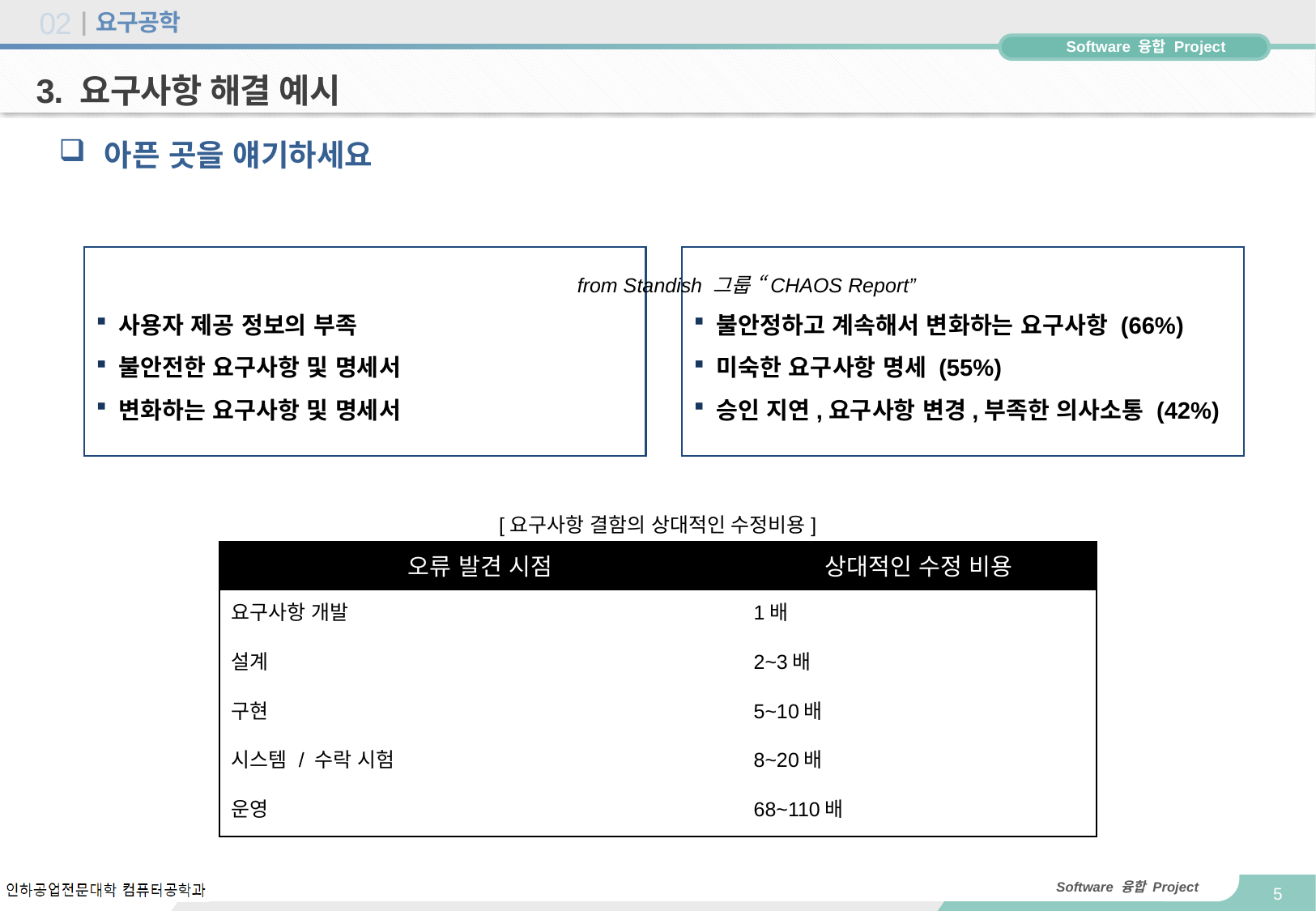

# 요구공학
02
3. 요구사항 해결 예시
아픈 곳을 얘기하세요

from Standish 그룹 “CHAOS Report”
사용자 제공 정보의 부족
불안전한 요구사항 및 명세서
변화하는 요구사항 및 명세서

from 설문조사
불안정하고 계속해서 변화하는 요구사항 (66%)
미숙한 요구사항 명세 (55%)
승인 지연,요구사항 변경,부족한 의사소통 (42%)

[요구사항 결함의 상대적인 수정비용]
| 오류 발견 시점 | 상대적인 수정 비용 |
| --- | --- |
| 요구사항 개발 | 1배 |
| 설계 | 2~3배 |
| 구현 | 5~10배 |
| 시스템 / 수락 시험 | 8~20배 |
| 운영 | 68~110배 |